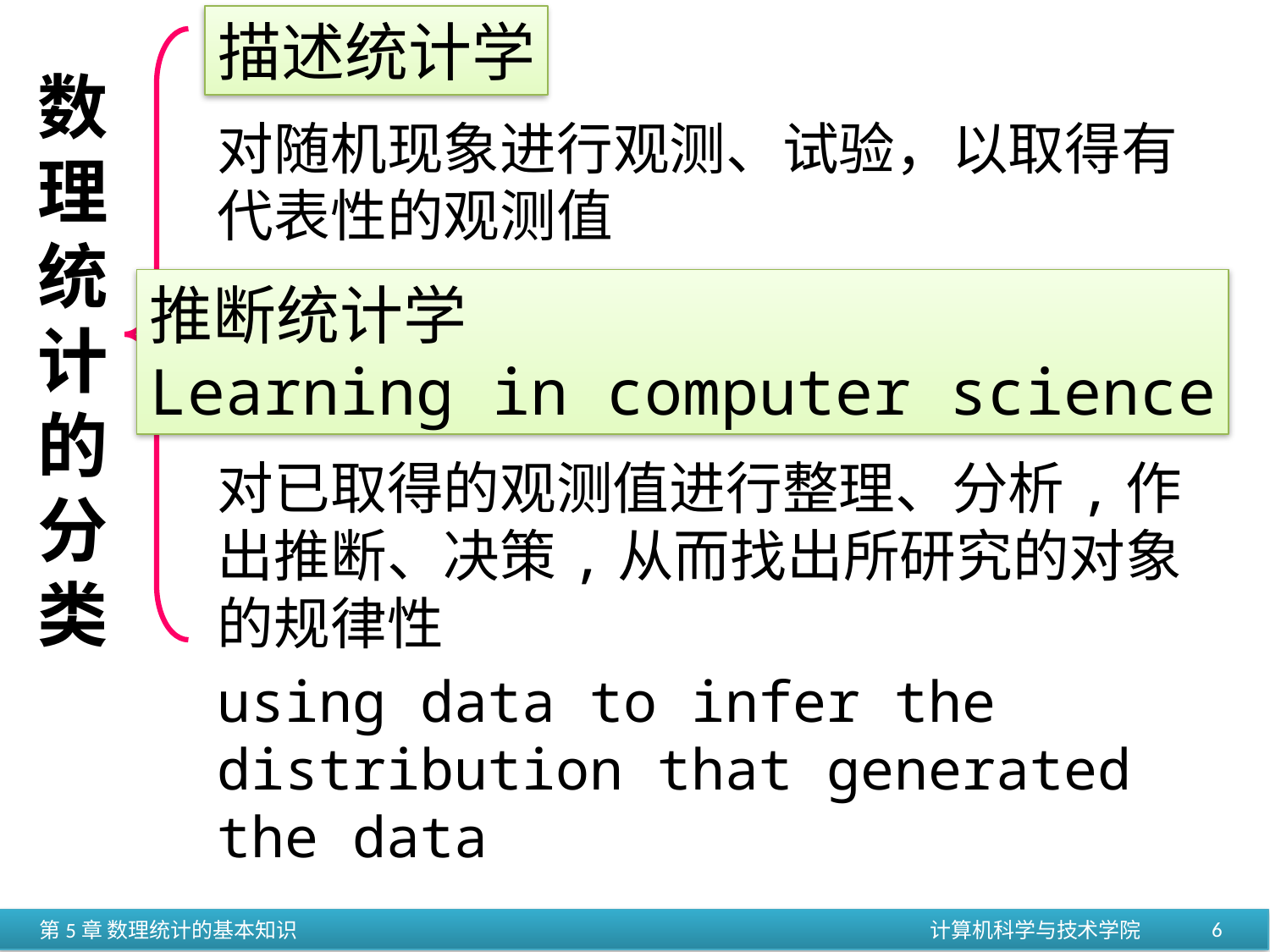

描述统计学

数
理
统
计
的
分
类
推断统计学
Learning in computer science
对随机现象进行观测、试验，以取得有代表性的观测值
对已取得的观测值进行整理、分析,作出推断、决策,从而找出所研究的对象的规律性
using data to infer the distribution that generated the data